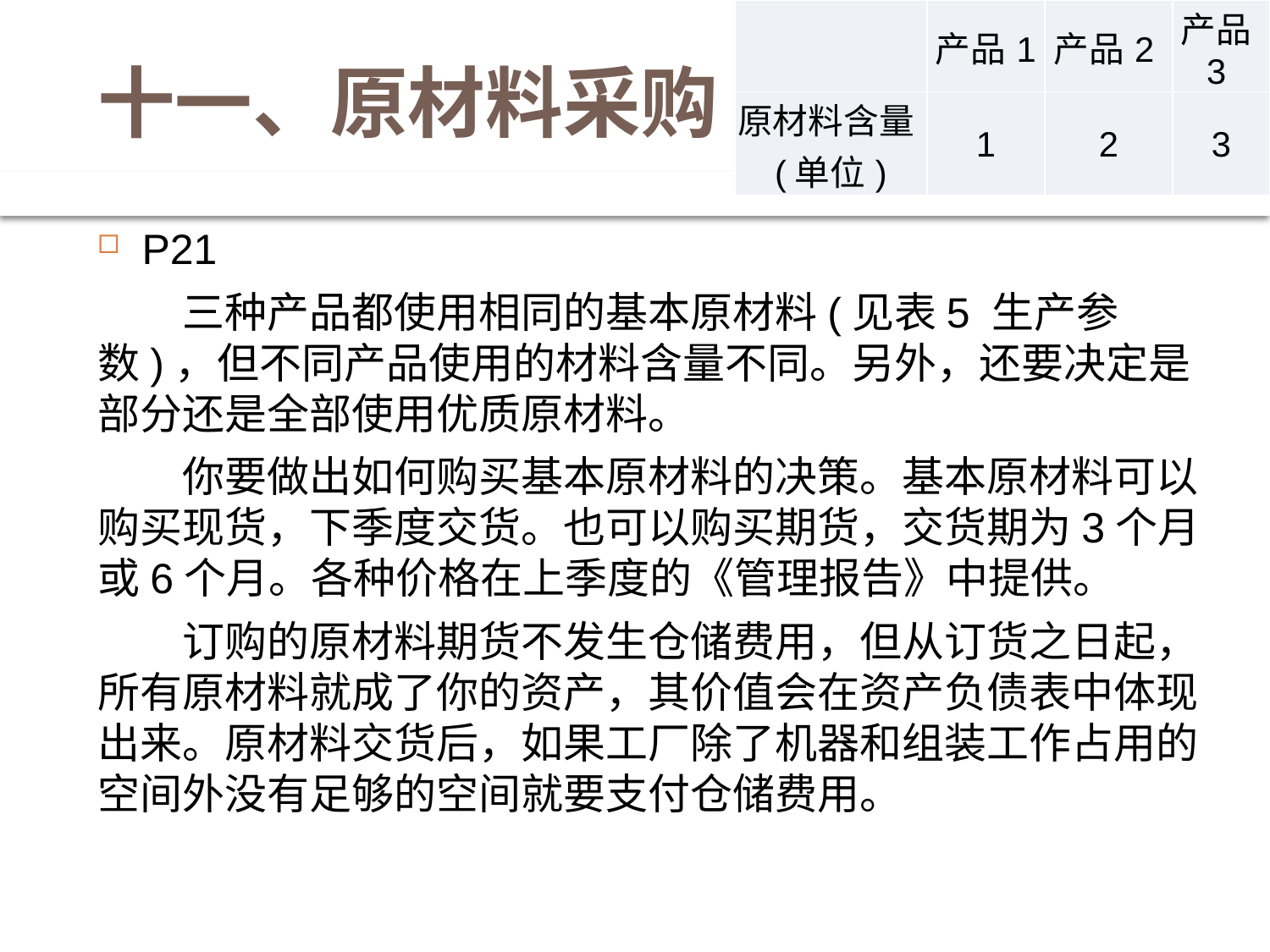

|  | 产品1 | 产品2 | 产品3 |
| --- | --- | --- | --- |
| 原材料含量(单位) | 1 | 2 | 3 |
# 十一、原材料采购
P21
　　三种产品都使用相同的基本原材料(见表5 生产参数)，但不同产品使用的材料含量不同。另外，还要决定是部分还是全部使用优质原材料。
　　你要做出如何购买基本原材料的决策。基本原材料可以购买现货，下季度交货。也可以购买期货，交货期为3个月或6个月。各种价格在上季度的《管理报告》中提供。
　　订购的原材料期货不发生仓储费用，但从订货之日起，所有原材料就成了你的资产，其价值会在资产负债表中体现出来。原材料交货后，如果工厂除了机器和组装工作占用的空间外没有足够的空间就要支付仓储费用。